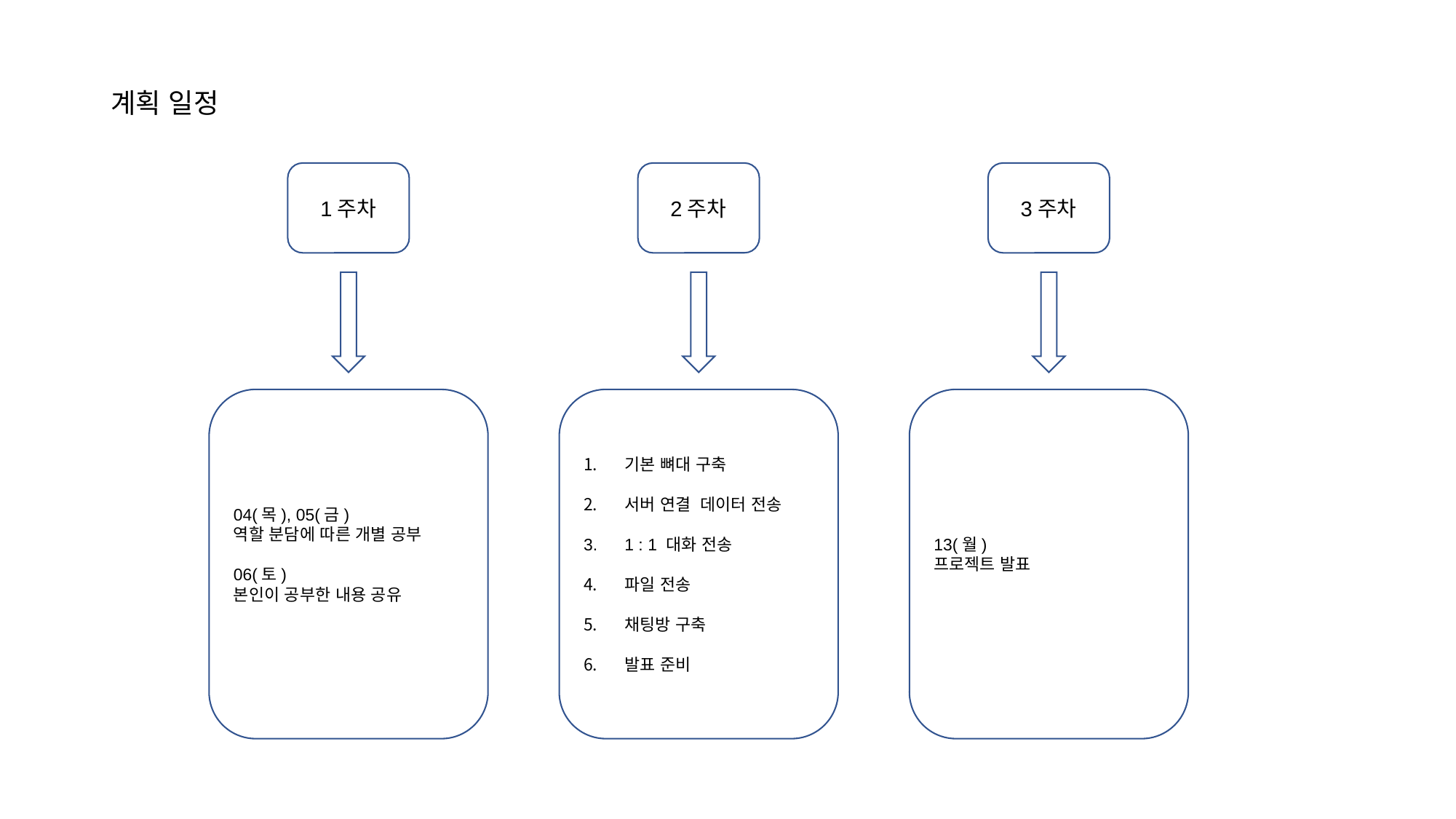

계획 일정
1주차

04(목), 05(금)
역할 분담에 따른 개별 공부

06(토)
본인이 공부한 내용 공유

2주차

기본 뼈대 구축

서버 연결  데이터 전송

1 : 1 대화 전송

파일 전송

채팅방 구축

발표 준비

3주차

13(월)
프로젝트 발표